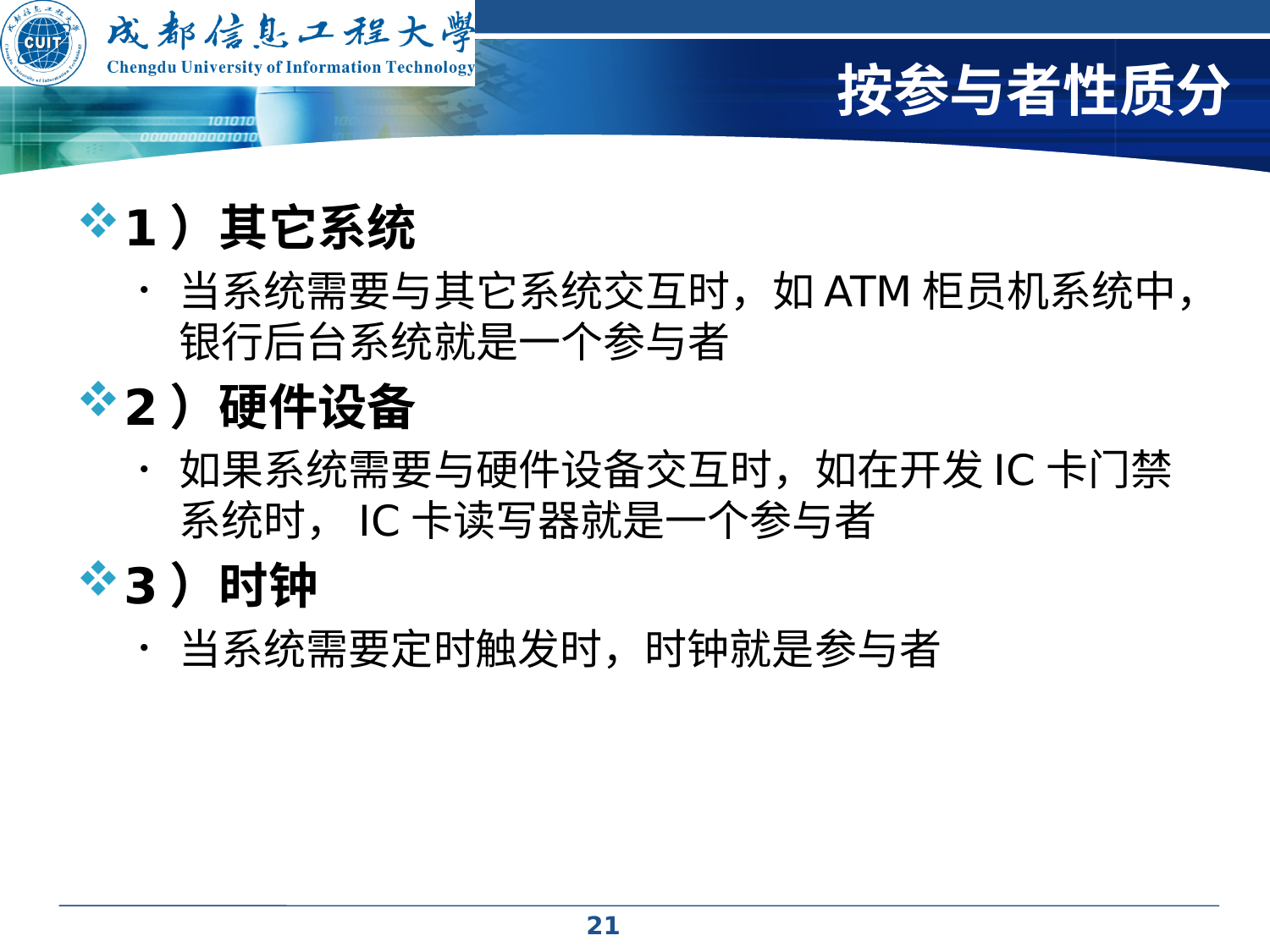

# 按参与者性质分
1）其它系统
当系统需要与其它系统交互时，如ATM柜员机系统中，银行后台系统就是一个参与者
2）硬件设备
如果系统需要与硬件设备交互时，如在开发IC卡门禁系统时，IC卡读写器就是一个参与者
3）时钟
当系统需要定时触发时，时钟就是参与者
21